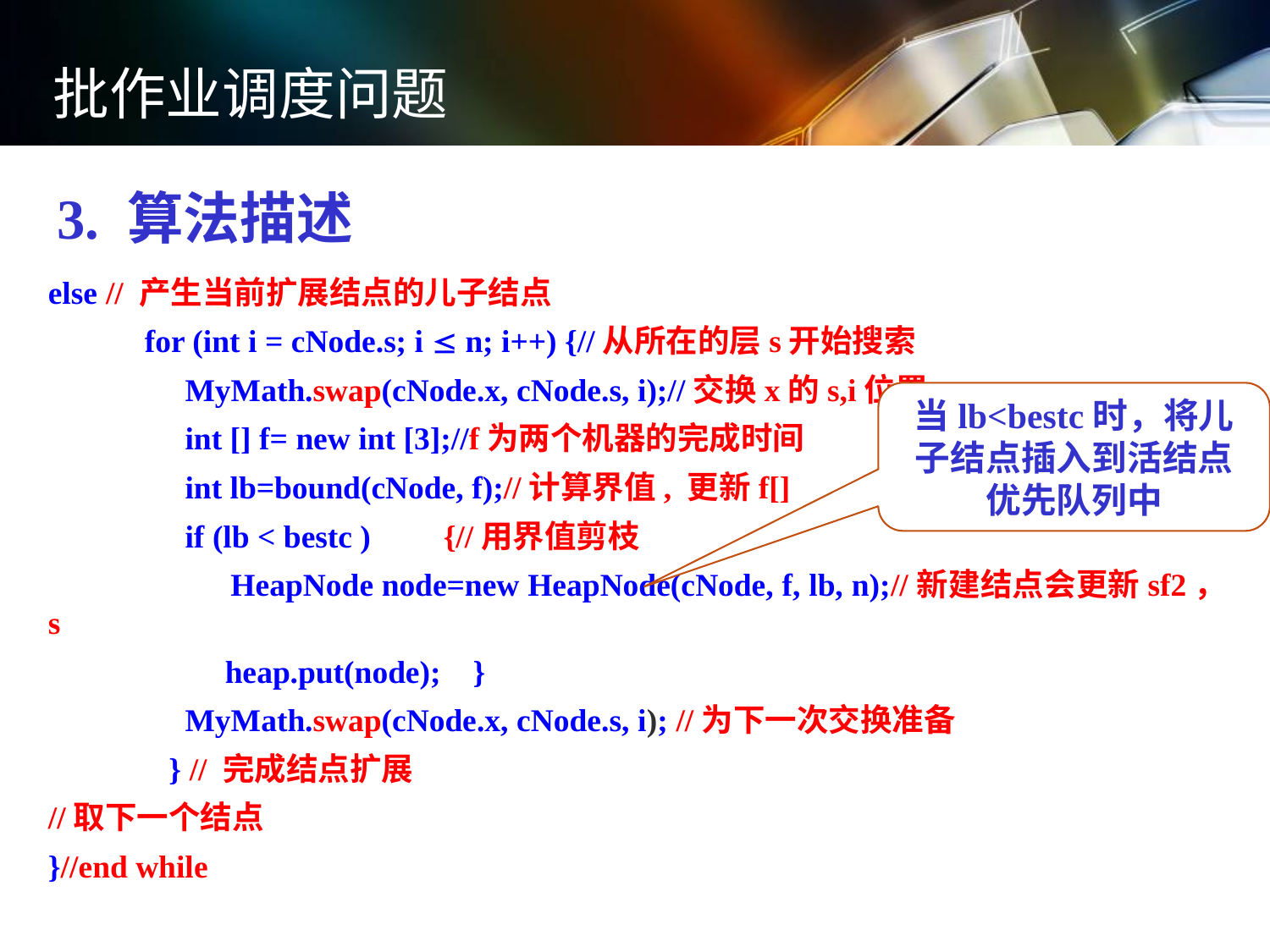

批作业调度问题
3. 算法描述
else // 产生当前扩展结点的儿子结点
            for (int i = cNode.s; i ≤ n; i++) {//从所在的层s开始搜索
                 MyMath.swap(cNode.x, cNode.s, i);//交换x的s,i位置
                 int [] f= new int [3];//f为两个机器的完成时间
                 int lb=bound(cNode, f);//计算界值, 更新f[]
                 if (lb < bestc )         {//用界值剪枝
                      HeapNode node=new HeapNode(cNode, f, lb, n);//新建结点会更新sf2，s
                      heap.put(node);    }
                 MyMath.swap(cNode.x, cNode.s, i); //为下一次交换准备
               } // 完成结点扩展
//取下一个结点
}//end while
当lb<bestc时，将儿子结点插入到活结点优先队列中